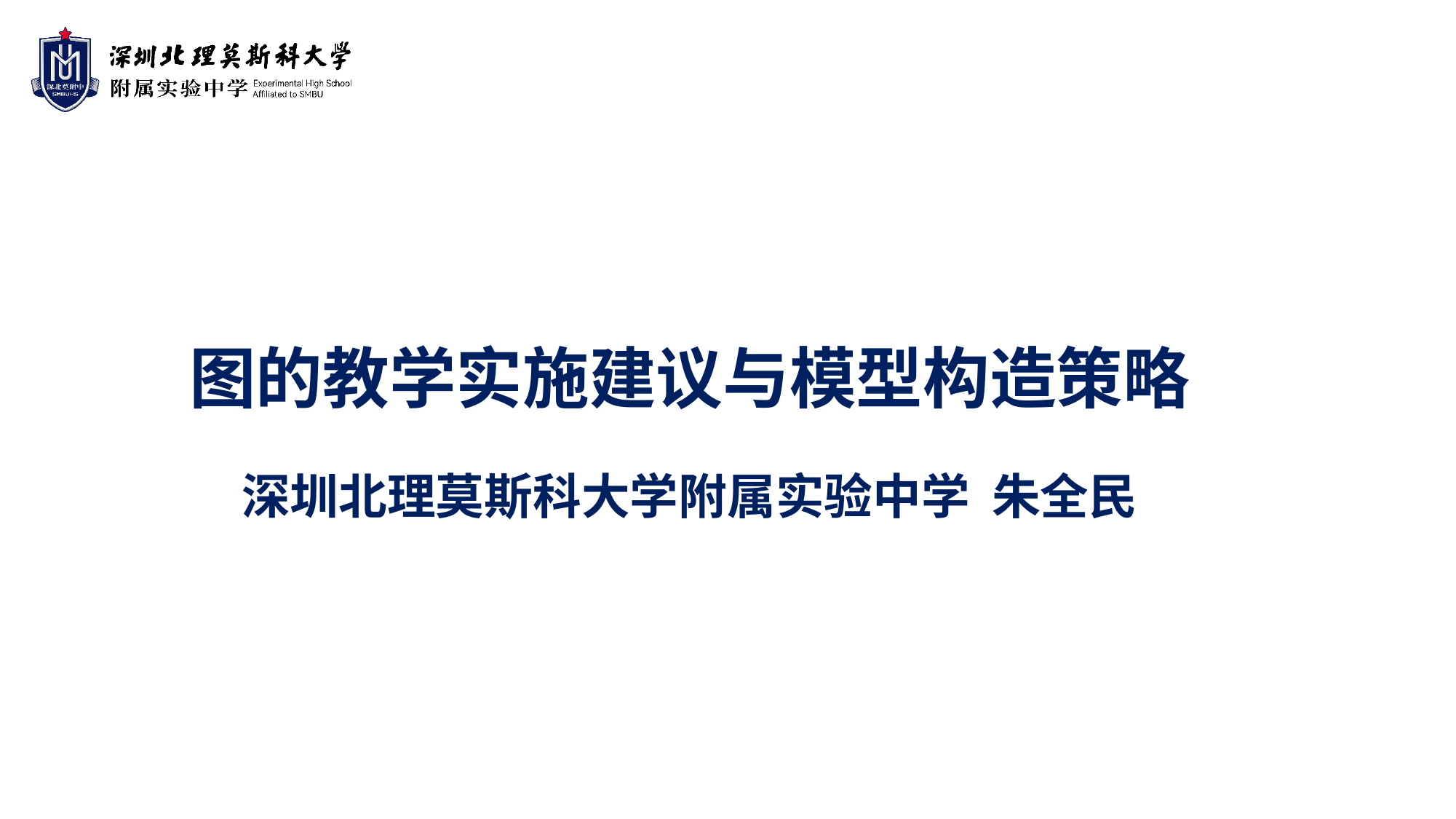

图的教学实施建议与模型构造策略
深圳北理莫斯科大学附属实验中学  朱全民